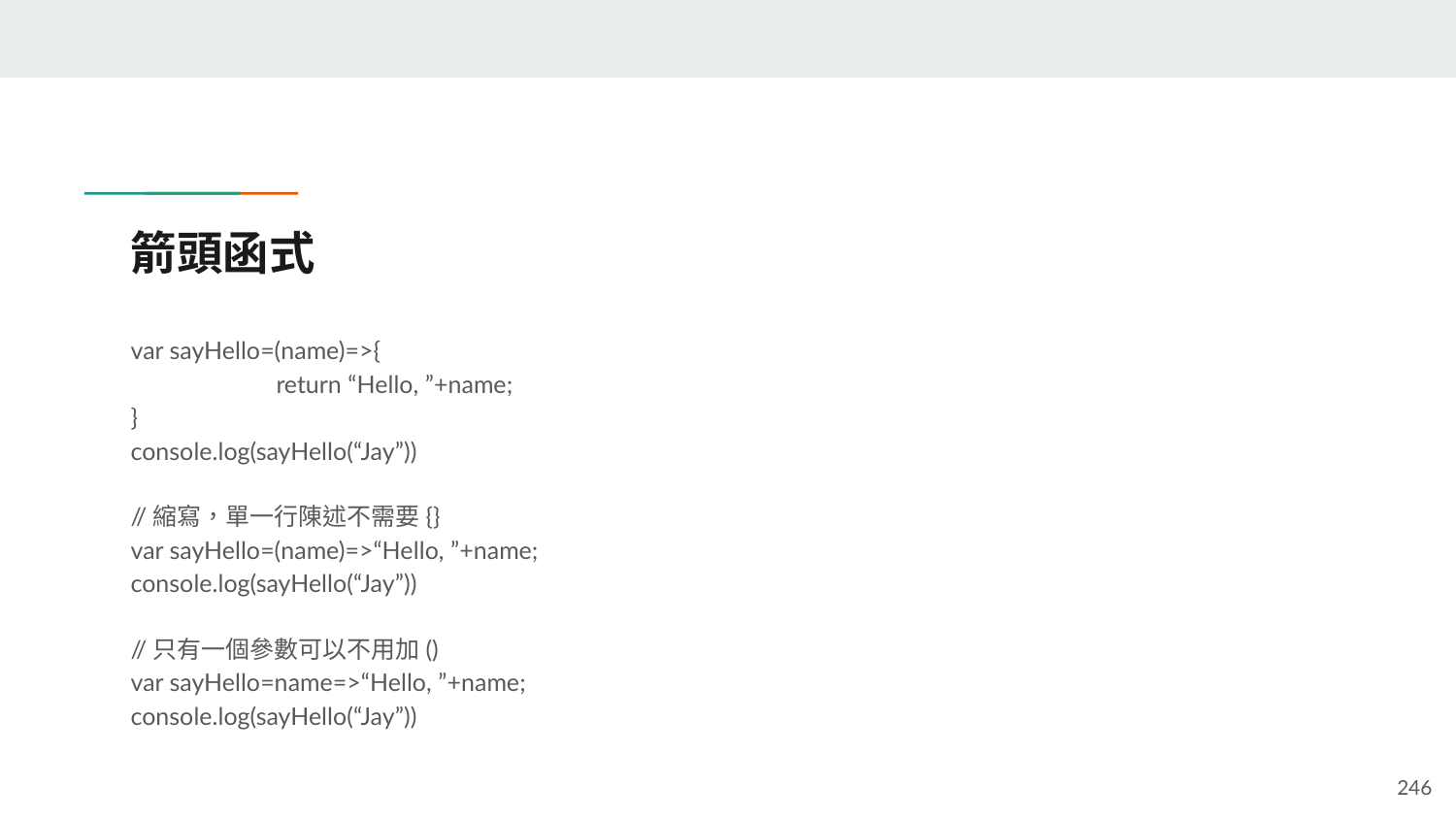

# 箭頭函式
var sayHello=(name)=>{
	return “Hello, ”+name;
}
console.log(sayHello(“Jay”))
//縮寫，單一行陳述不需要{}
var sayHello=(name)=>“Hello, ”+name;
console.log(sayHello(“Jay”))
//只有一個參數可以不用加()
var sayHello=name=>“Hello, ”+name;
console.log(sayHello(“Jay”))

246